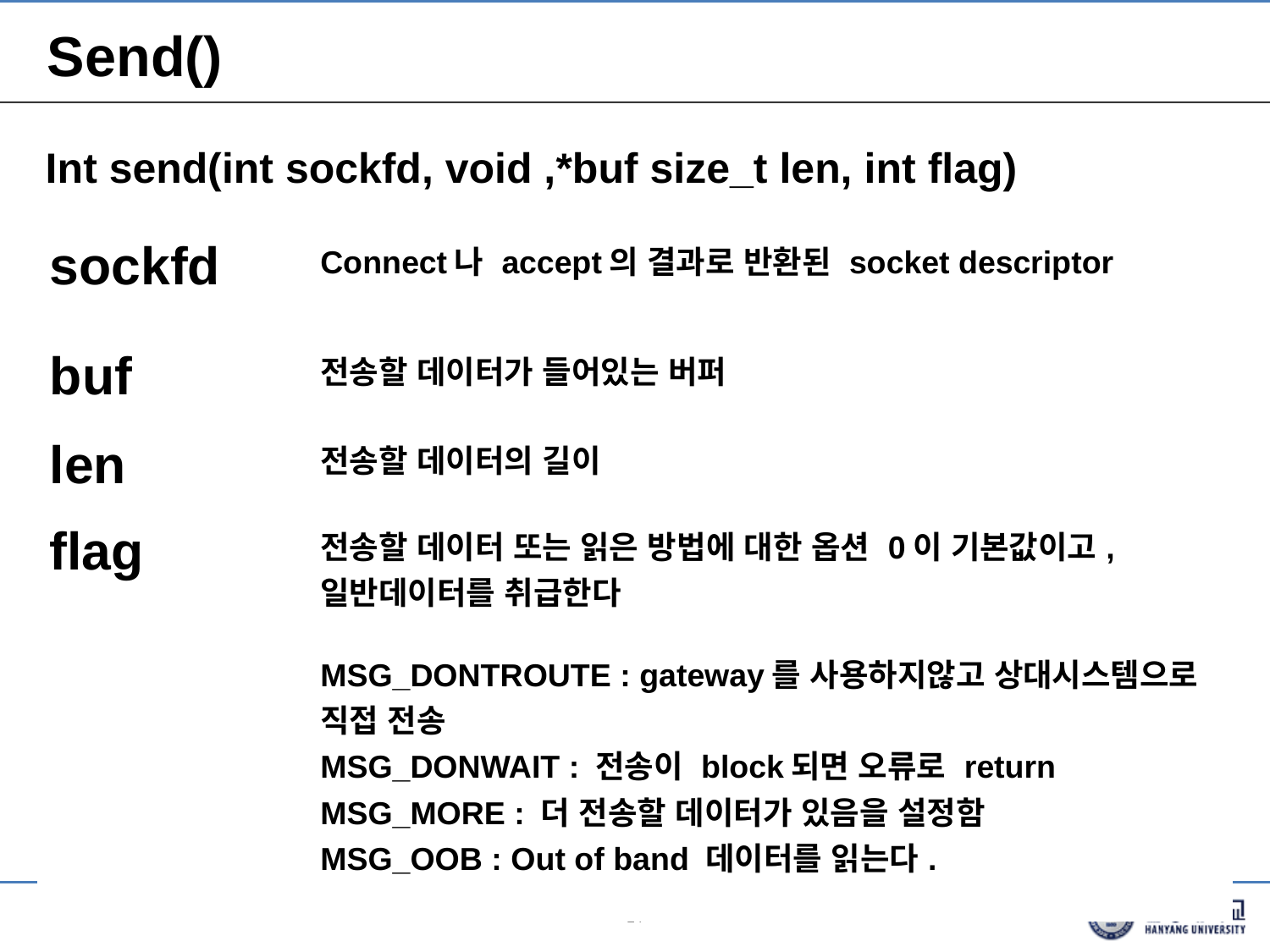

# Send()
Int send(int sockfd, void ,*buf size_t len, int flag)

| sockfd | Connect나 accept의 결과로 반환된 socket descriptor |
| --- | --- |
| buf | 전송할 데이터가 들어있는 버퍼 |
| --- | --- |
| len | 전송할 데이터의 길이 |
| --- | --- |
| flag | 전송할 데이터 또는 읽은 방법에 대한 옵션 0이 기본값이고, 일반데이터를 취급한다 MSG\_DONTROUTE : gateway를 사용하지않고 상대시스템으로 직접 전송 MSG\_DONWAIT : 전송이 block되면 오류로 return MSG\_MORE : 더 전송할 데이터가 있음을 설정함 MSG\_OOB : Out of band 데이터를 읽는다. |
| --- | --- |